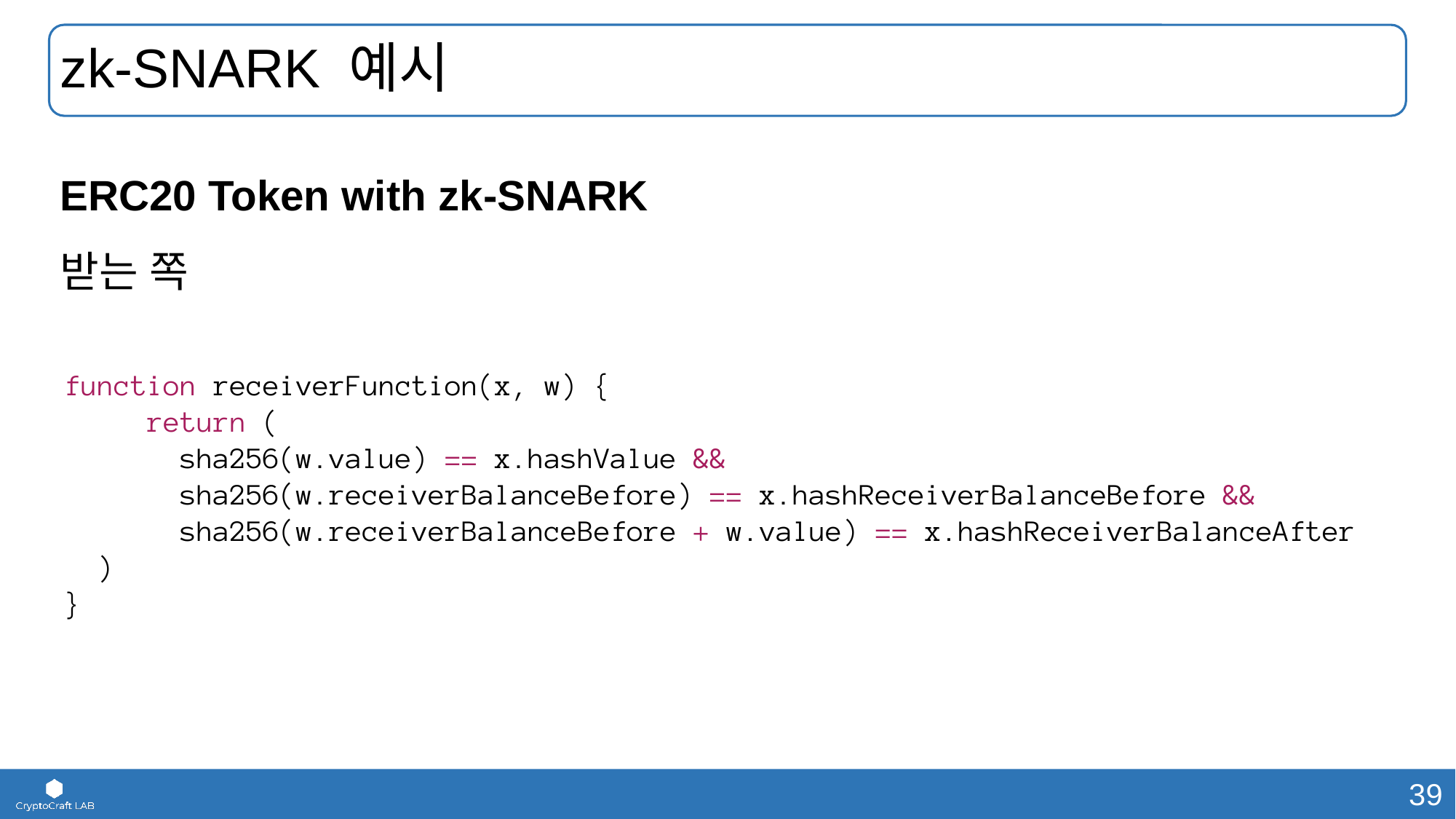

# zk-SNARK 예시
ERC20 Token with zk-SNARK
받는 쪽

function receiverFunction(x, w) {
     return (
       sha256(w.value) == x.hashValue &&
       sha256(w.receiverBalanceBefore) == x.hashReceiverBalanceBefore &&
       sha256(w.receiverBalanceBefore + w.value) == x.hashReceiverBalanceAfter
  )
}